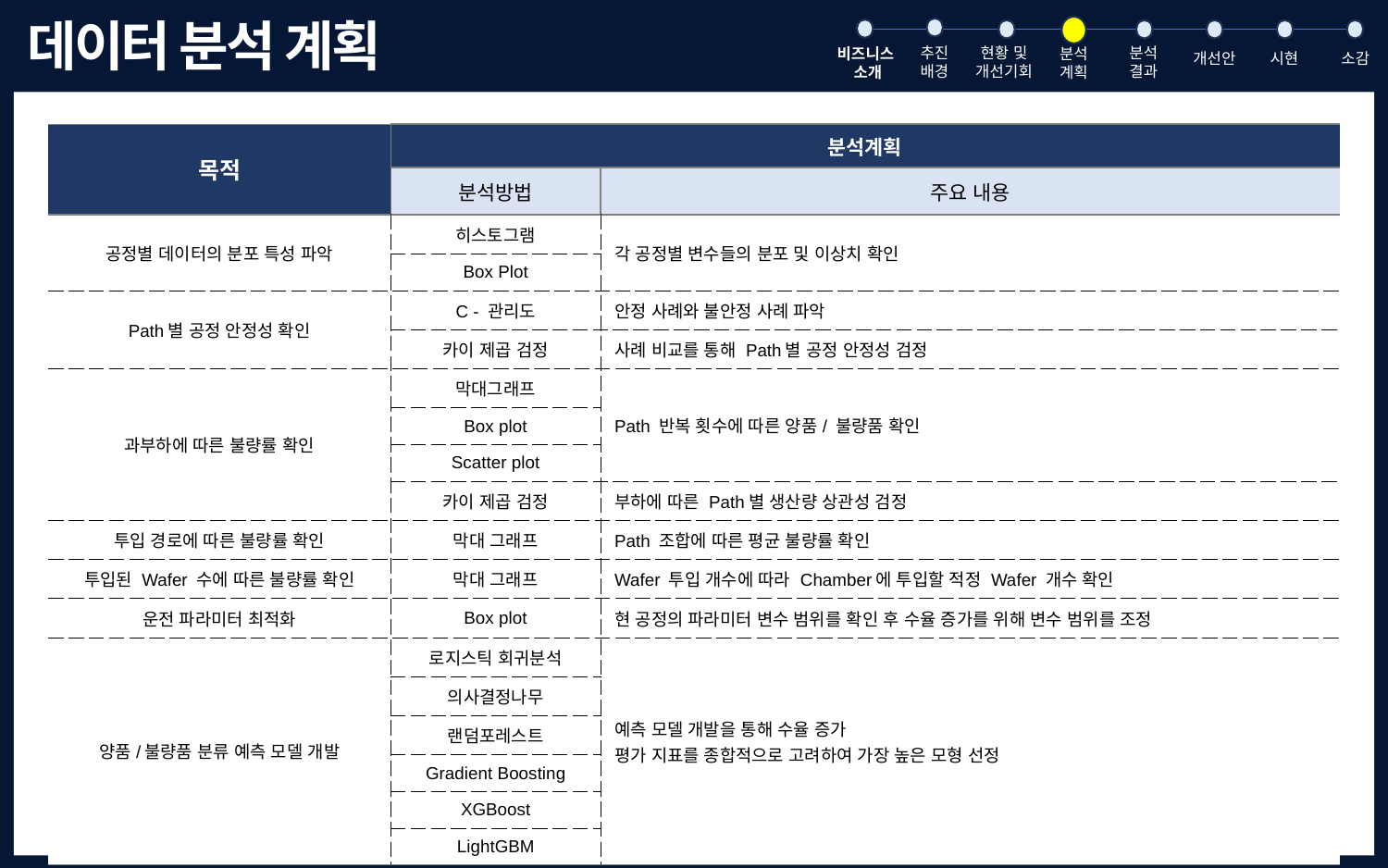

# 데이터 분석 계획

현황 및
개선기회
분석
결과
추진
배경
분석
계획
비즈니스
소개
개선안
시현
소감

| 목적 | 분석계획 |  |
| --- | --- | --- |
|  | 분석방법 | 주요 내용 |
| 공정별 데이터의 분포 특성 파악 | 히스토그램 | 각 공정별 변수들의 분포 및 이상치 확인 |
|  | Box Plot |  |
| Path별 공정 안정성 확인 | C - 관리도 | 안정 사례와 불안정 사례 파악 |
|  | 카이 제곱 검정 | 사례 비교를 통해 Path별 공정 안정성 검정 |
| 과부하에 따른 불량률 확인 | 막대그래프 | Path 반복 횟수에 따른 양품/ 불량품 확인 |
|  | Box plot |  |
|  | Scatter plot |  |
|  | 카이 제곱 검정 | 부하에 따른 Path별 생산량 상관성 검정 |
| 투입 경로에 따른 불량률 확인 | 막대 그래프 | Path 조합에 따른 평균 불량률 확인 |
| 투입된 Wafer 수에 따른 불량률 확인 | 막대 그래프 | Wafer 투입 개수에 따라 Chamber에 투입할 적정 Wafer 개수 확인 |
| 운전 파라미터 최적화 | Box plot | 현 공정의 파라미터 변수 범위를 확인 후 수율 증가를 위해 변수 범위를 조정 |
| 양품/불량품 분류 예측 모델 개발 | 로지스틱 회귀분석 | 예측 모델 개발을 통해 수율 증가 평가 지표를 종합적으로 고려하여 가장 높은 모형 선정 |
|  | 의사결정나무 |  |
|  | 랜덤포레스트 |  |
|  | Gradient Boosting |  |
|  | XGBoost |  |
|  | LightGBM |  |